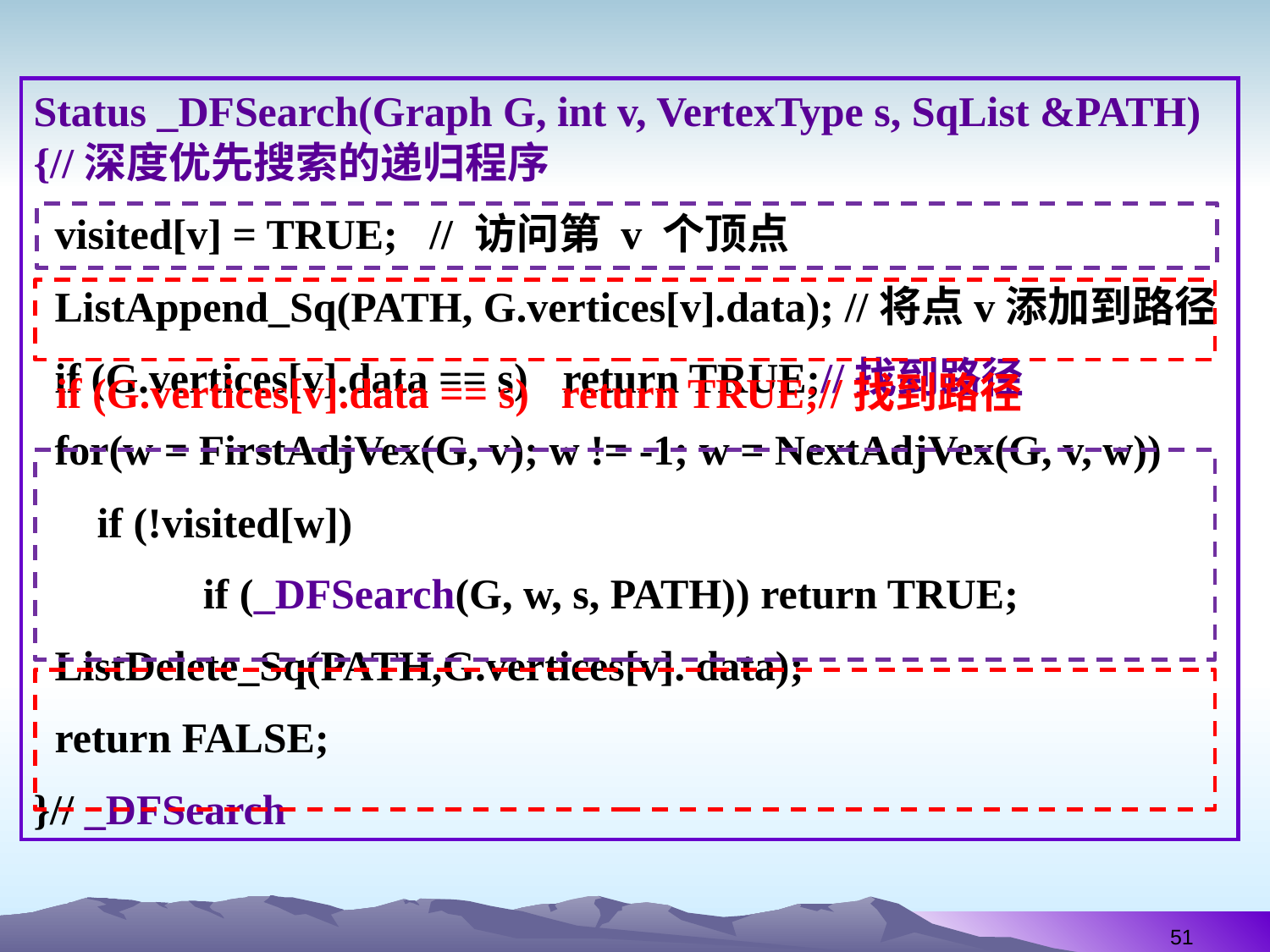

Status _DFSearch(Graph G, int v, VertexType s, SqList &PATH)  {//深度优先搜索的递归程序
  visited[v] = TRUE;   // 访问第 v 个顶点
  ListAppend_Sq(PATH, G.vertices[v].data); //将点v添加到路径
  if (G.vertices[v].data == s) 	  return TRUE;//找到路径
  for(w = FirstAdjVex(G, v); w != -1; w = NextAdjVex(G, v, w))
      if (!visited[w])
                if (_DFSearch(G, w, s, PATH)) return TRUE;
  ListDelete_Sq(PATH,G.vertices[v]. data);
  return FALSE;
}// _DFSearch

 if (G.vertices[v].data == s)   return TRUE;//找到路径

51